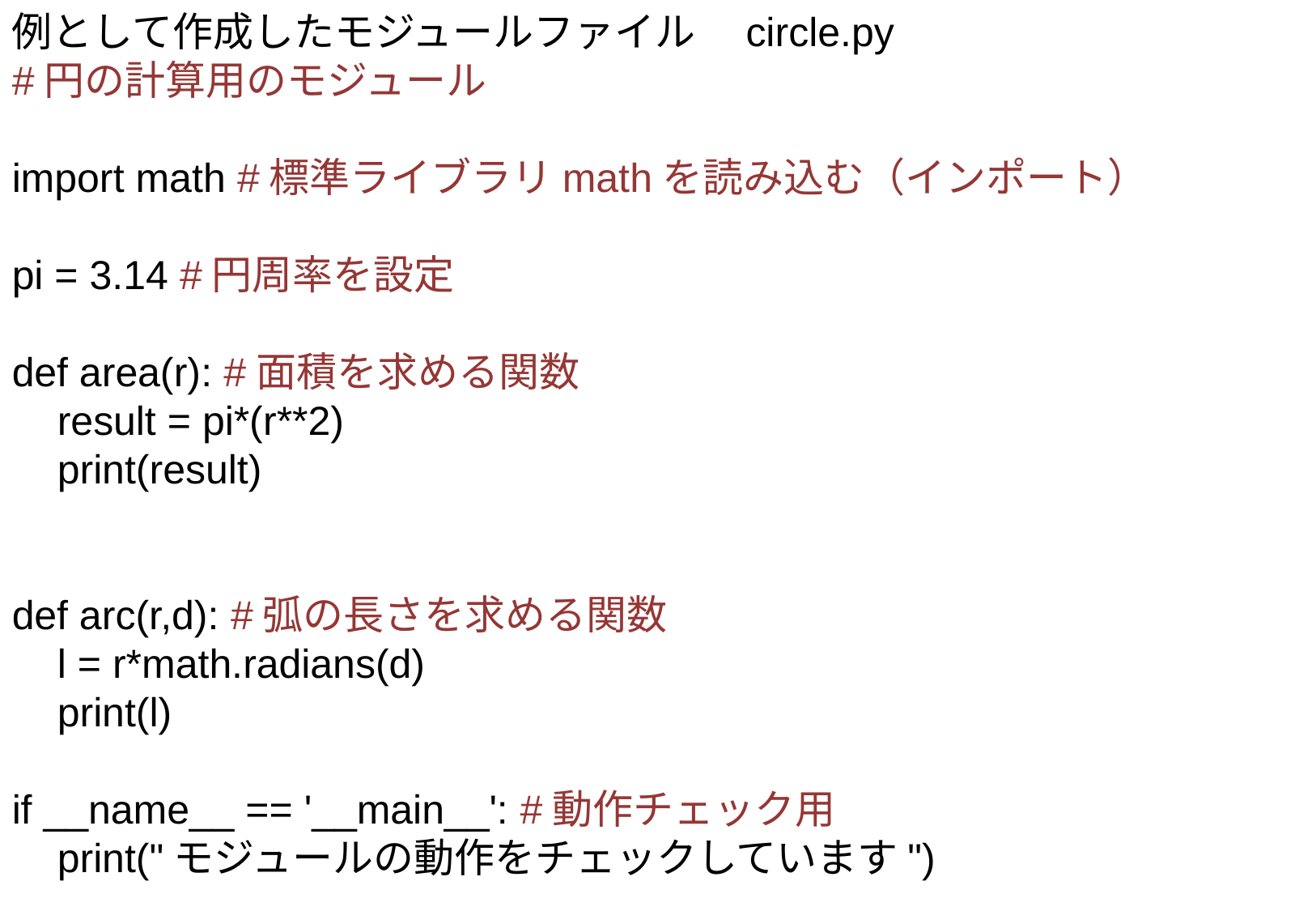

例として作成したモジュールファイル　circle.py
#円の計算用のモジュール

import math #標準ライブラリmathを読み込む（インポート）

pi = 3.14 #円周率を設定

def area(r): #面積を求める関数
    result = pi*(r**2)
    print(result)

def arc(r,d): #弧の長さを求める関数
    l = r*math.radians(d)
    print(l)

if __name__ == '__main__': #動作チェック用
    print("モジュールの動作をチェックしています")